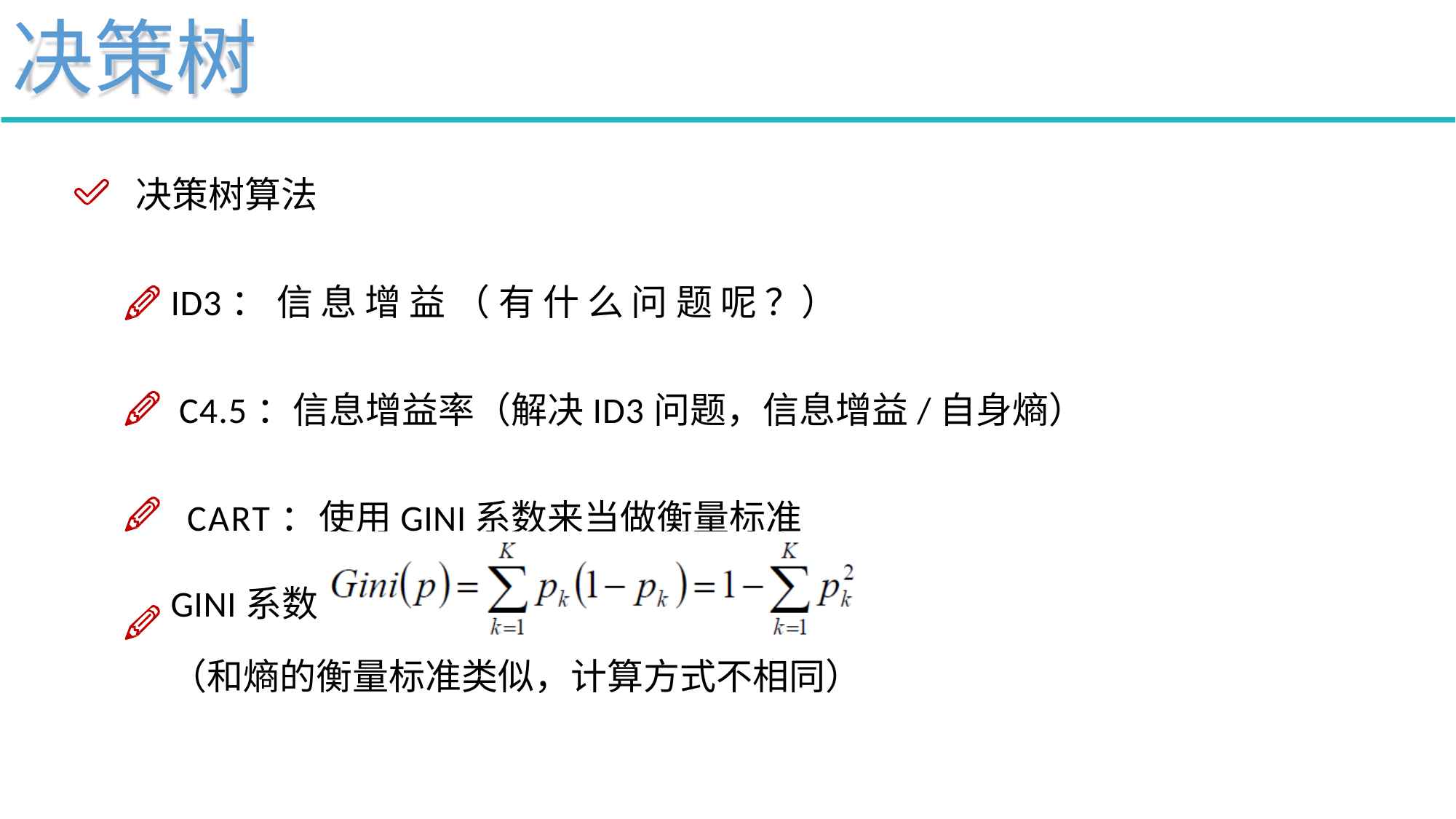

# 决策树
决策树算法
ID3： 信 息 增 益 （ 有 什 么 问 题 呢 ？）
 C4.5：信息增益率（解决ID3问题，信息增益/自身熵）
  CART：使用GINI系数来当做衡量标准

GINI系数：

（和熵的衡量标准类似，计算方式不相同）